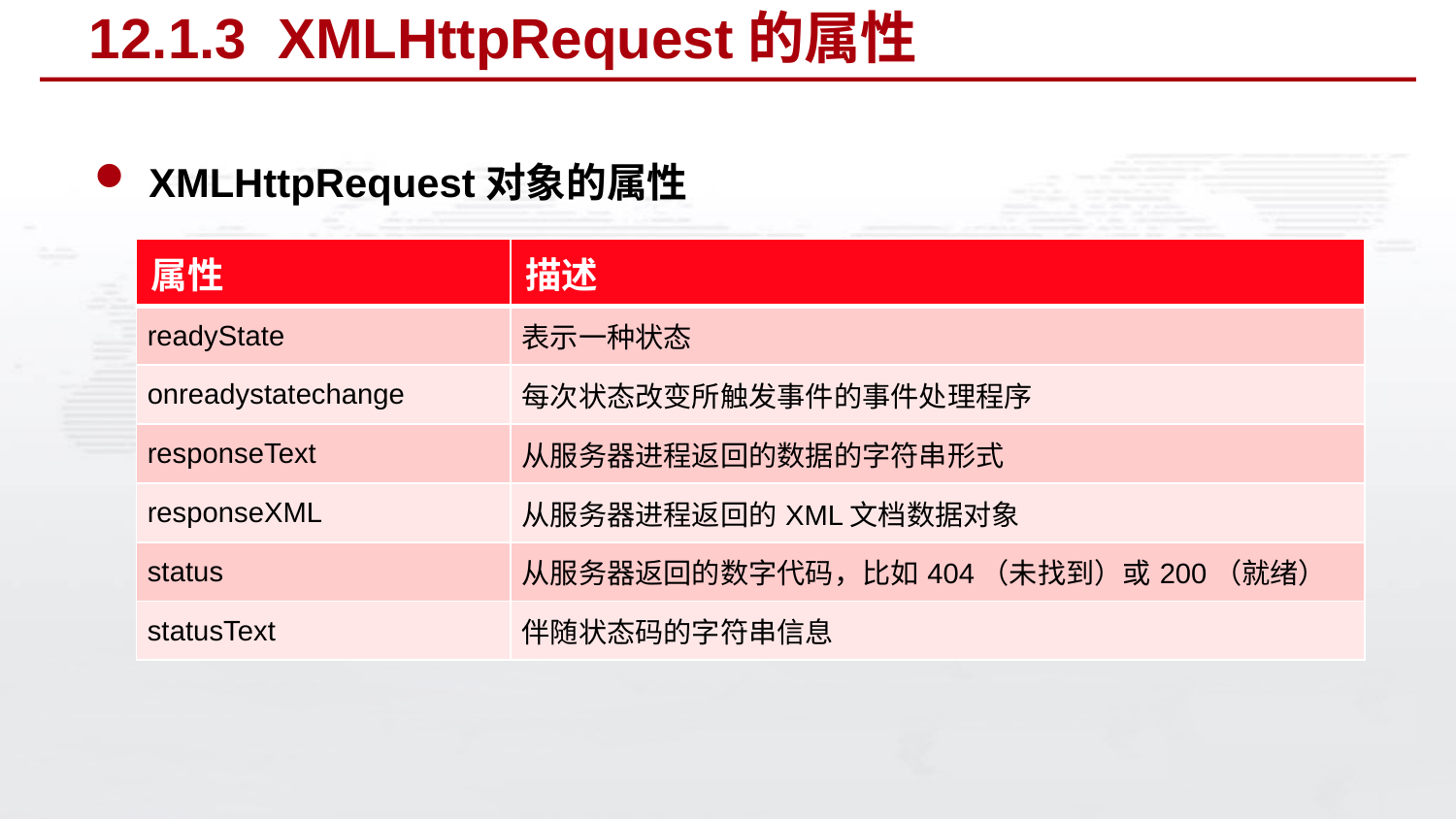

# 12.1.3  XMLHttpRequest的属性
XMLHttpRequest对象的属性
| 属性 | 描述 |
| --- | --- |
| readyState | 表示一种状态 |
| onreadystatechange | 每次状态改变所触发事件的事件处理程序 |
| responseText | 从服务器进程返回的数据的字符串形式 |
| responseXML | 从服务器进程返回的XML文档数据对象 |
| status | 从服务器返回的数字代码，比如404（未找到）或200（就绪） |
| statusText | 伴随状态码的字符串信息 |